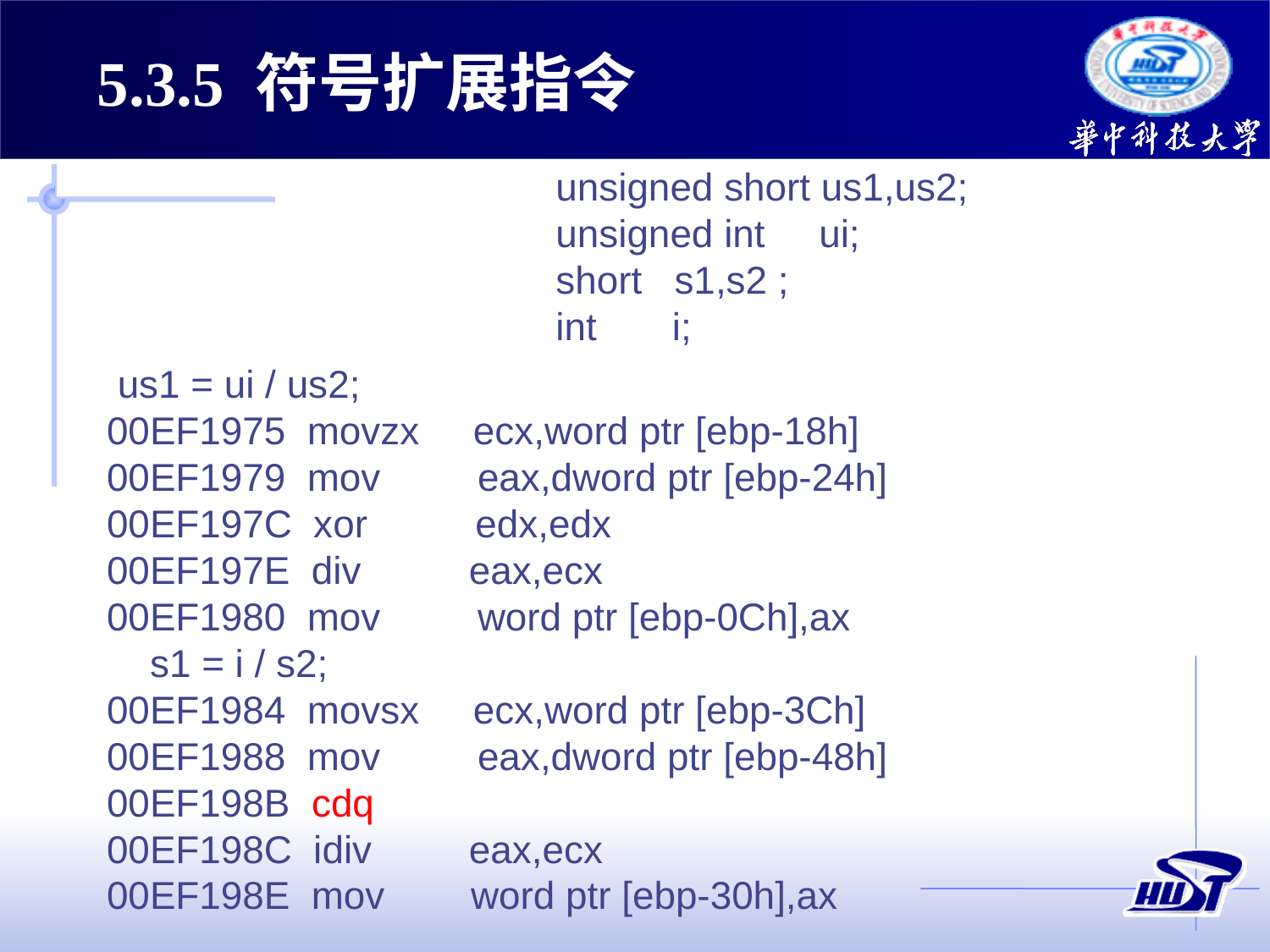

5.3.5 符号扩展指令
 unsigned short us1,us2;
 unsigned int     ui;
 short   s1,s2 ;
 int       i;
 us1 = ui / us2;
00EF1975  movzx     ecx,word ptr [ebp-18h]
00EF1979  mov         eax,dword ptr [ebp-24h]
00EF197C  xor          edx,edx
00EF197E  div          eax,ecx
00EF1980  mov         word ptr [ebp-0Ch],ax
    s1 = i / s2;
00EF1984  movsx     ecx,word ptr [ebp-3Ch]
00EF1988  mov         eax,dword ptr [ebp-48h]
00EF198B  cdq
00EF198C  idiv         eax,ecx
00EF198E  mov        word ptr [ebp-30h],ax